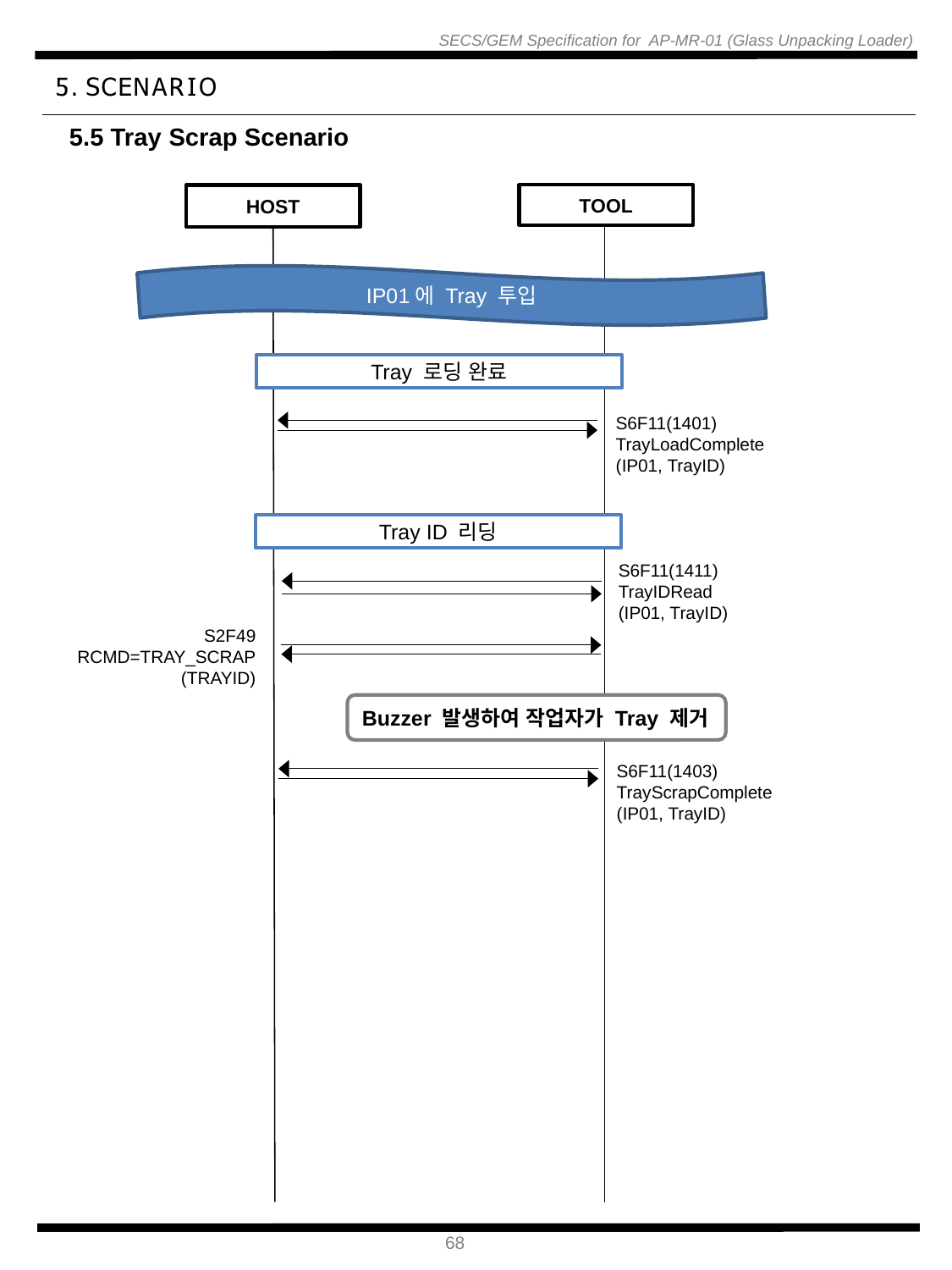

5. SCENARIO
5.5 Tray Scrap Scenario
HOST
TOOL
IP01에 Tray 투입
Tray 로딩 완료
S6F11(1401)
TrayLoadComplete
(IP01, TrayID)
Tray ID 리딩
S6F11(1411)
TrayIDRead
(IP01, TrayID)
S2F49 RCMD=TRAY_SCRAP
(TRAYID)
Buzzer 발생하여 작업자가 Tray 제거
S6F11(1403)
TrayScrapComplete
(IP01, TrayID)